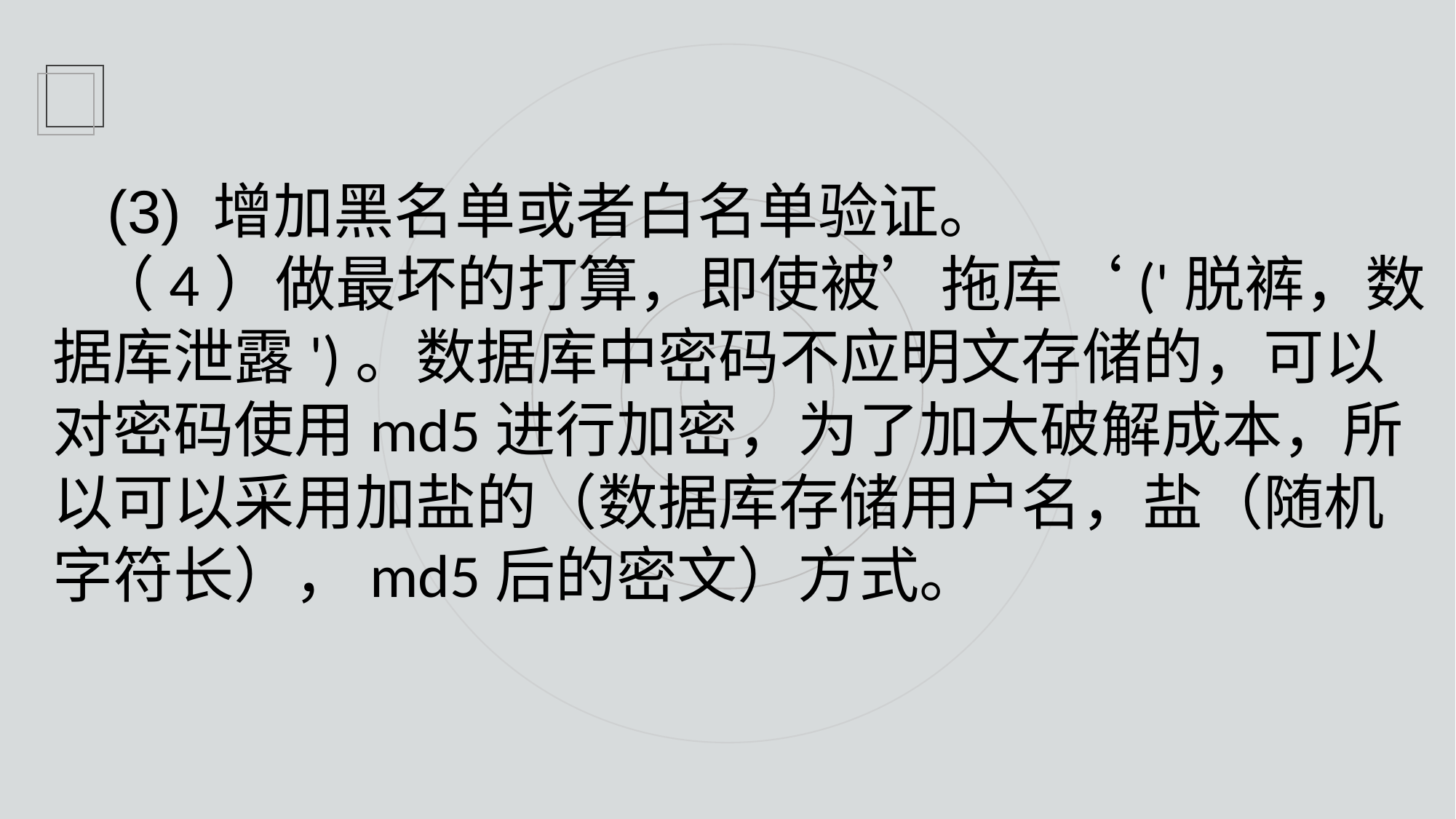

(3) 增加黑名单或者白名单验证。
  （4）做最坏的打算，即使被’拖库‘('脱裤，数据库泄露')。数据库中密码不应明文存储的，可以对密码使用md5进行加密，为了加大破解成本，所以可以采用加盐的（数据库存储用户名，盐（随机字符长），md5后的密文）方式。